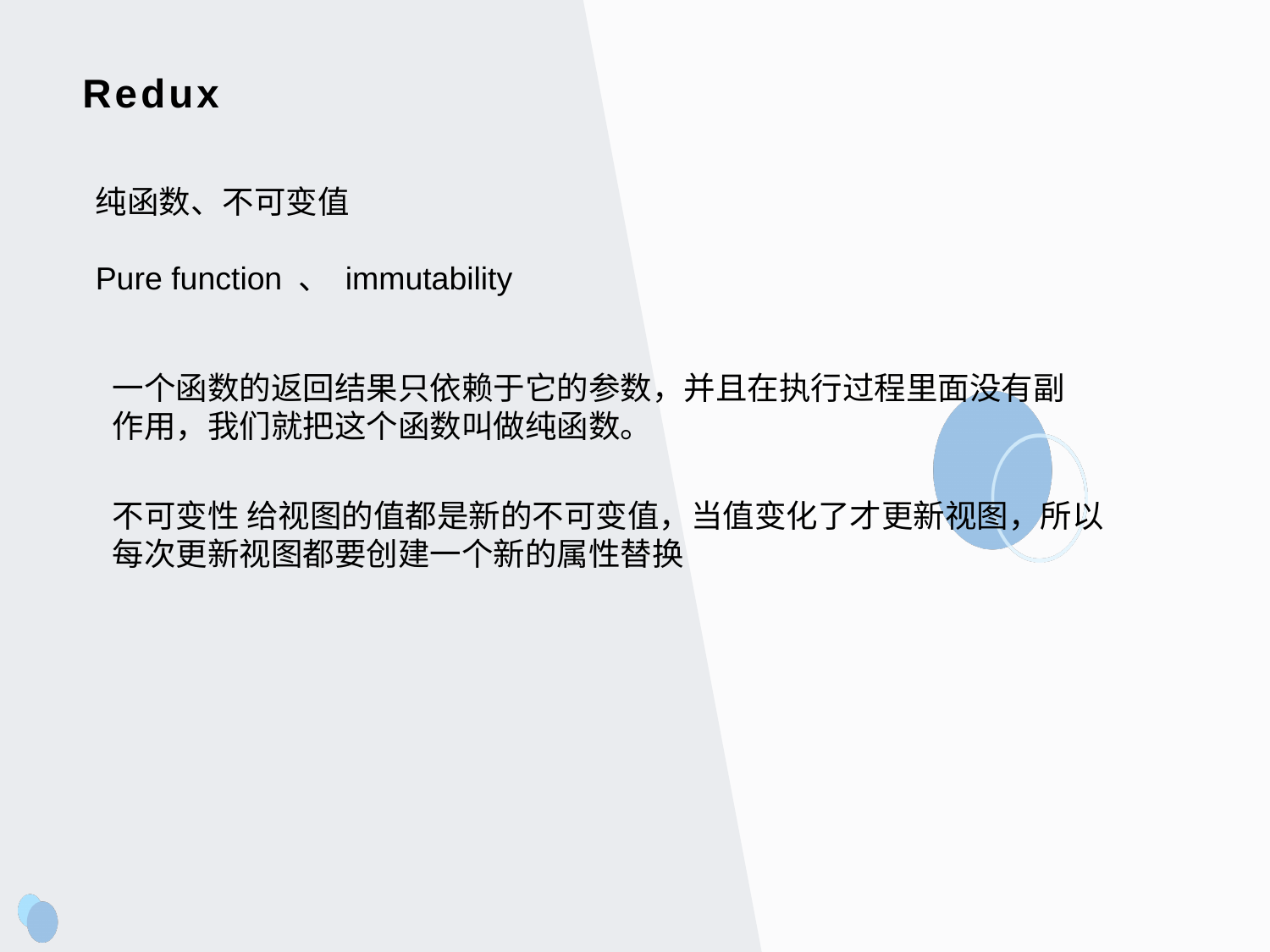

# Redux
纯函数、不可变值

Pure function 、 immutability
一个函数的返回结果只依赖于它的参数，并且在执行过程里面没有副作用，我们就把这个函数叫做纯函数。
不可变性 给视图的值都是新的不可变值，当值变化了才更新视图，所以每次更新视图都要创建一个新的属性替换